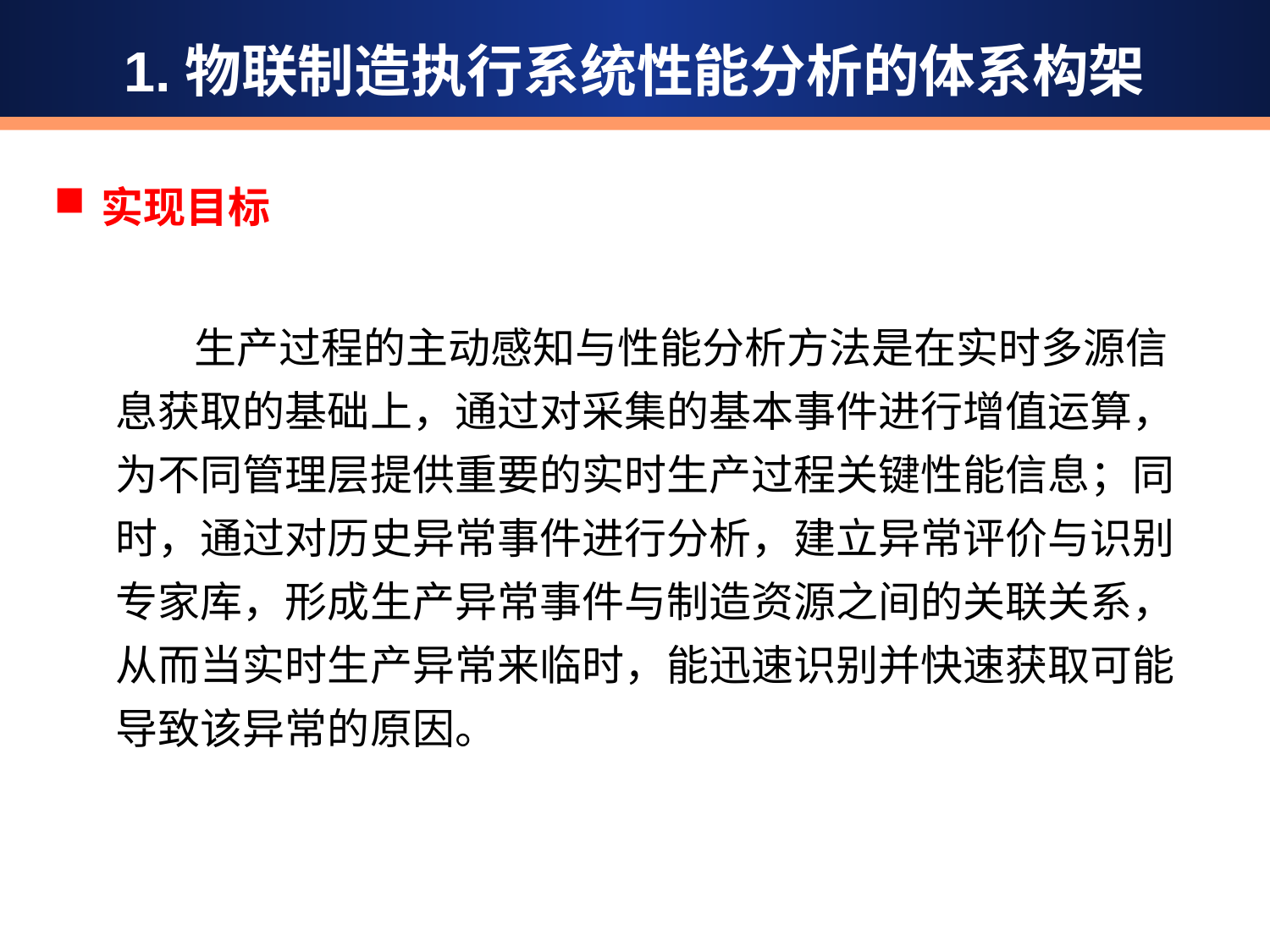

1.物联制造执行系统性能分析的体系构架
实现目标

       生产过程的主动感知与性能分析方法是在实时多源信息获取的基础上，通过对采集的基本事件进行增值运算，为不同管理层提供重要的实时生产过程关键性能信息；同时，通过对历史异常事件进行分析，建立异常评价与识别专家库，形成生产异常事件与制造资源之间的关联关系，从而当实时生产异常来临时，能迅速识别并快速获取可能导致该异常的原因。